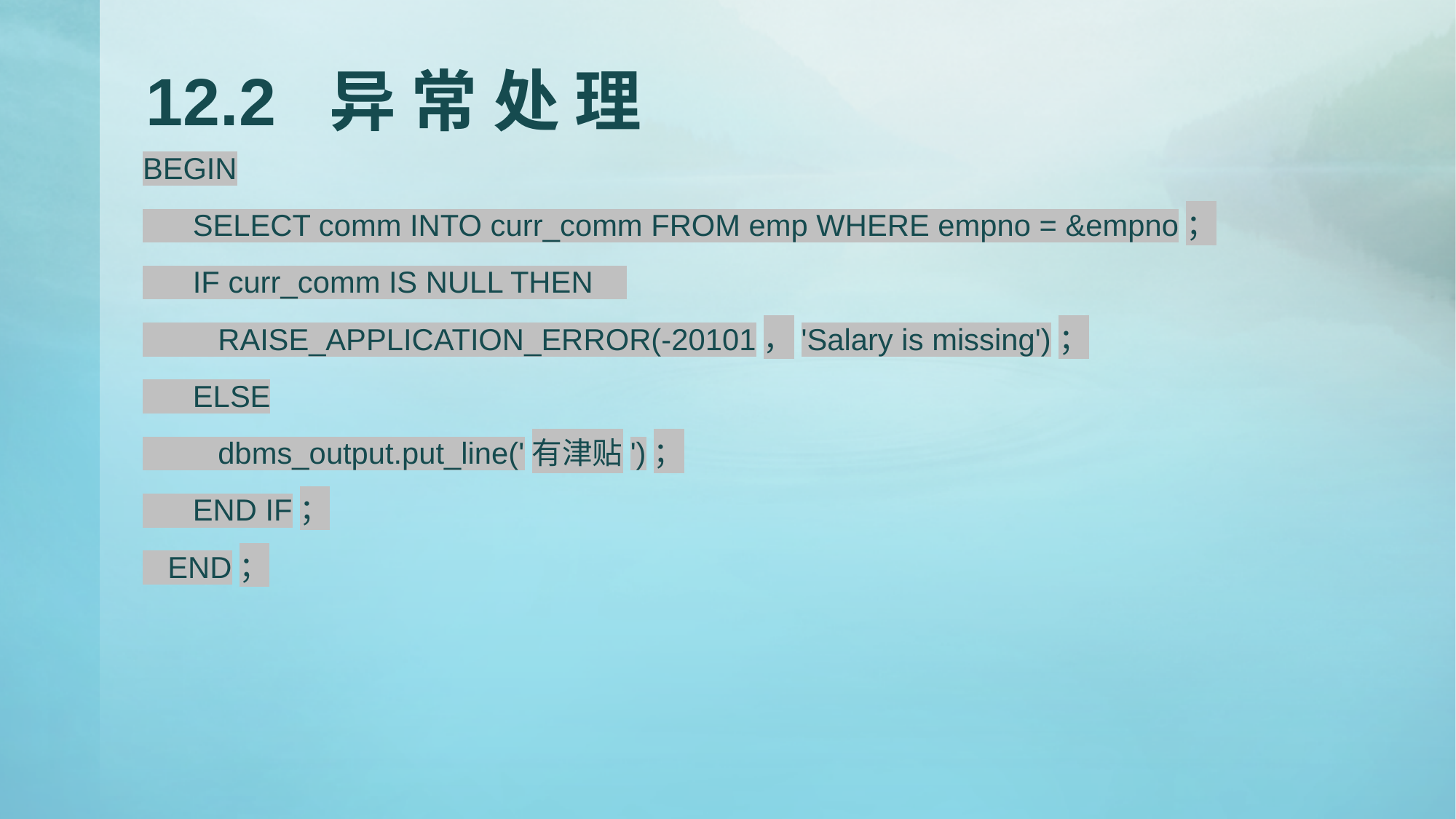

# 12.2  异 常 处 理
BEGIN
      SELECT comm INTO curr_comm FROM emp WHERE empno = &empno；
      IF curr_comm IS NULL THEN
         RAISE_APPLICATION_ERROR(-20101，'Salary is missing')；
      ELSE
         dbms_output.put_line('有津贴')；
      END IF；
   END；